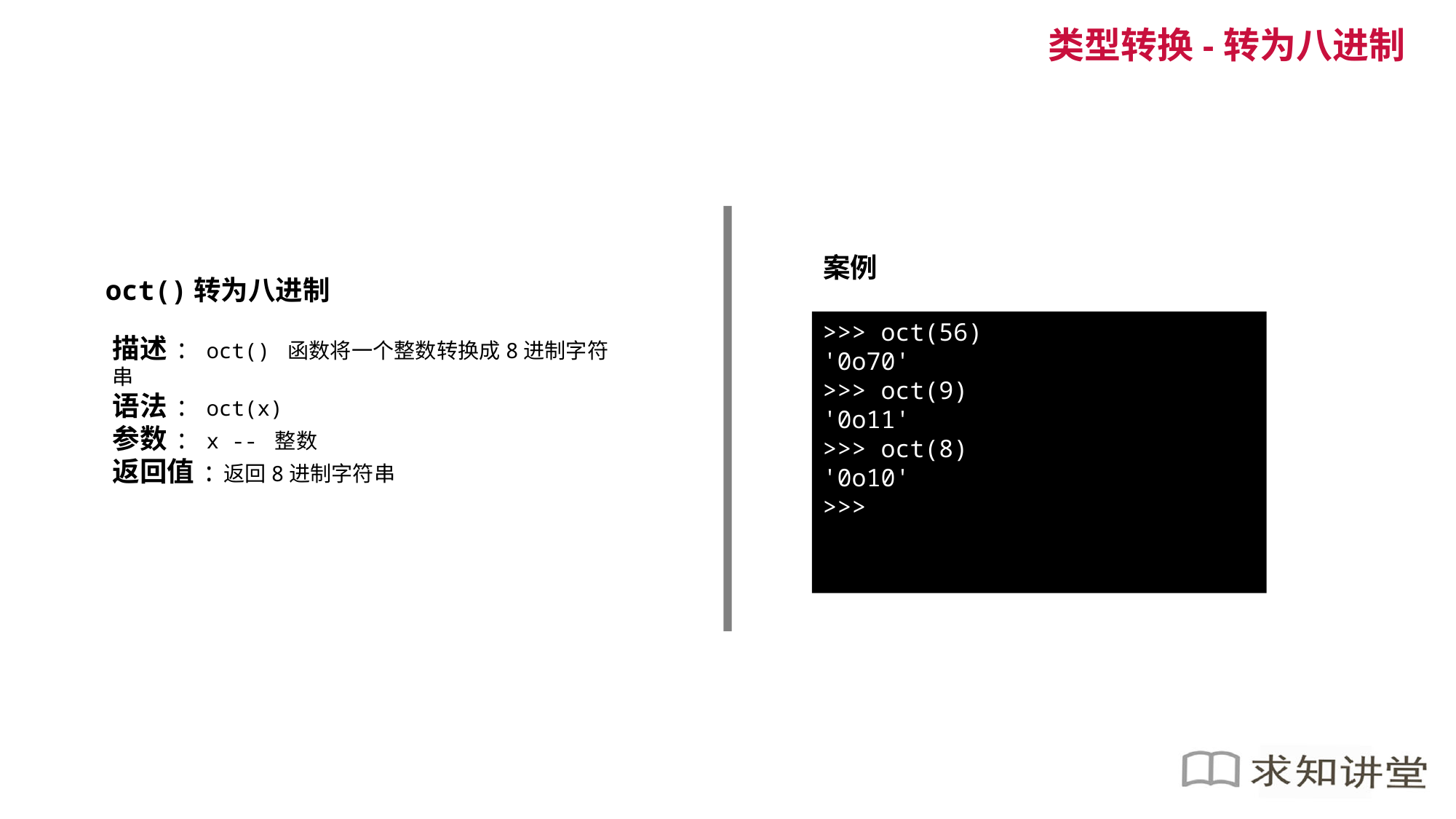

类型转换-转为八进制

案例
oct()转为八进制
>>> oct(56)
'0o70'
>>> oct(9)
'0o11'
>>> oct(8)
'0o10'
>>>
描述: oct() 函数将一个整数转换成8进制字符串
语法: oct(x)
参数: x -- 整数
返回值:返回8进制字符串